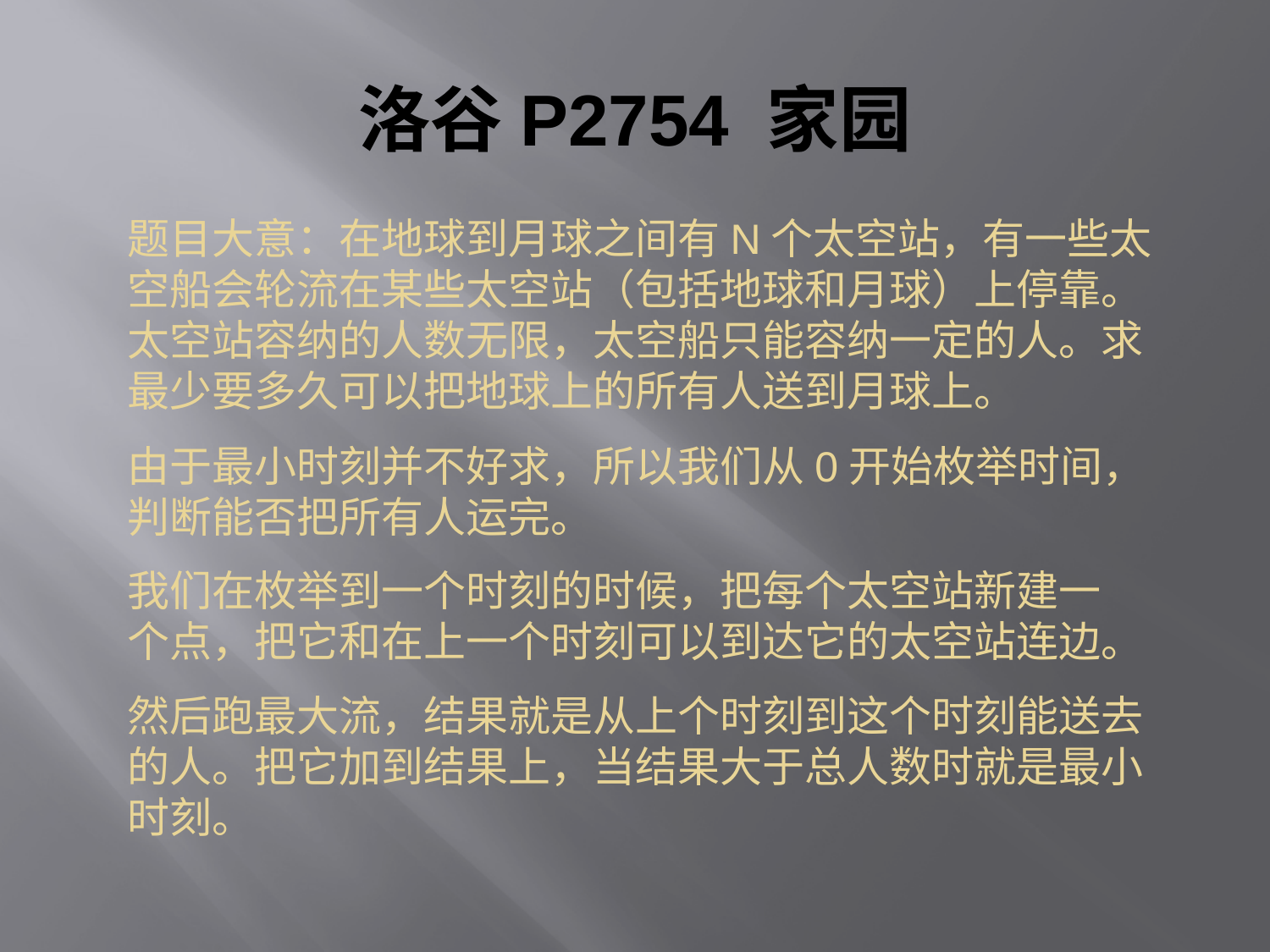

# 洛谷P2754 家园
题目大意：在地球到月球之间有N个太空站，有一些太空船会轮流在某些太空站（包括地球和月球）上停靠。太空站容纳的人数无限，太空船只能容纳一定的人。求最少要多久可以把地球上的所有人送到月球上。
由于最小时刻并不好求，所以我们从0开始枚举时间，判断能否把所有人运完。
我们在枚举到一个时刻的时候，把每个太空站新建一个点，把它和在上一个时刻可以到达它的太空站连边。
然后跑最大流，结果就是从上个时刻到这个时刻能送去的人。把它加到结果上，当结果大于总人数时就是最小时刻。